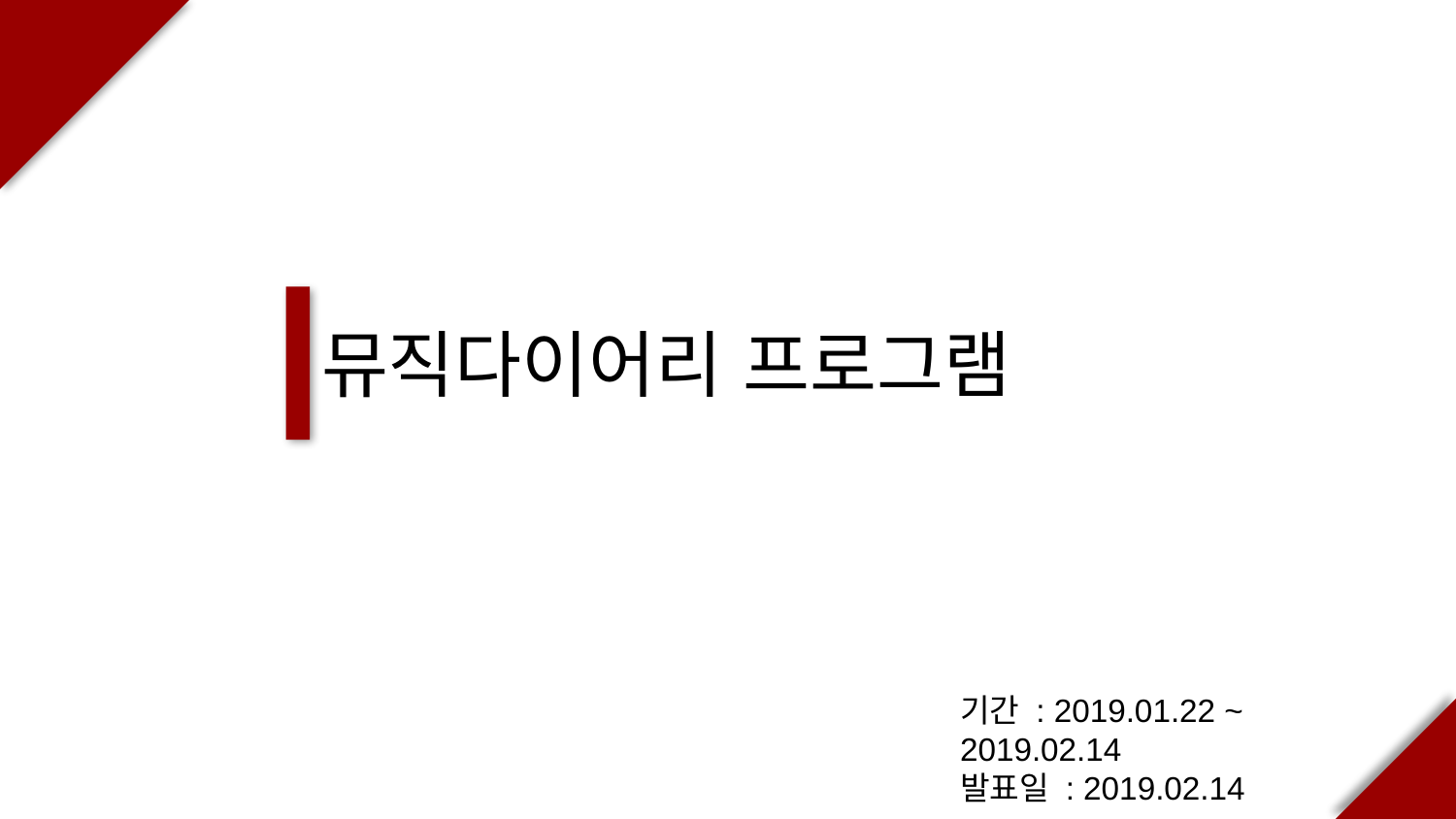

뮤직다이어리 프로그램
기간 : 2019.01.22 ~ 2019.02.14
발표일 : 2019.02.14